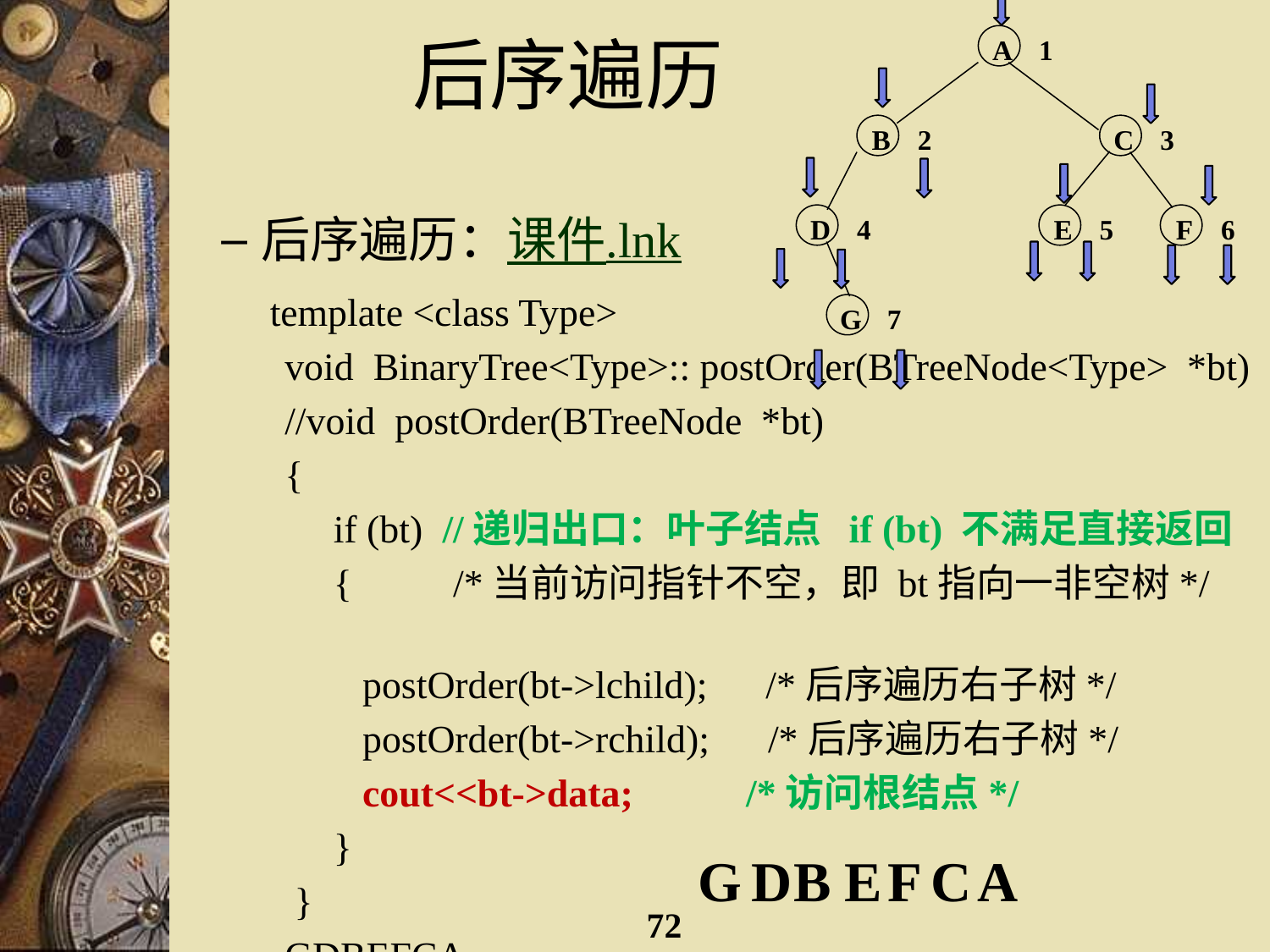

# 后序遍历
A

1

B

2
C

3

D

4
E

5
F

6

G

7

后序遍历：课件.lnk
     template <class Type>
void  BinaryTree<Type>:: postOrder(BTreeNode<Type>  *bt)
//void  postOrder(BTreeNode  *bt)
{
     if (bt)  //递归出口：叶子结点  if (bt) 不满足直接返回
     {	 /*当前访问指针不空，即 bt指向一非空树*/
        postOrder(bt->lchild);      /*后序遍历右子树*/
        postOrder(bt->rchild);      /*后序遍历右子树*/
        cout<<bt->data; 	     /*访问根结点*/
     }
 }
GDBEFCA

E
G
D
B
F
C
A